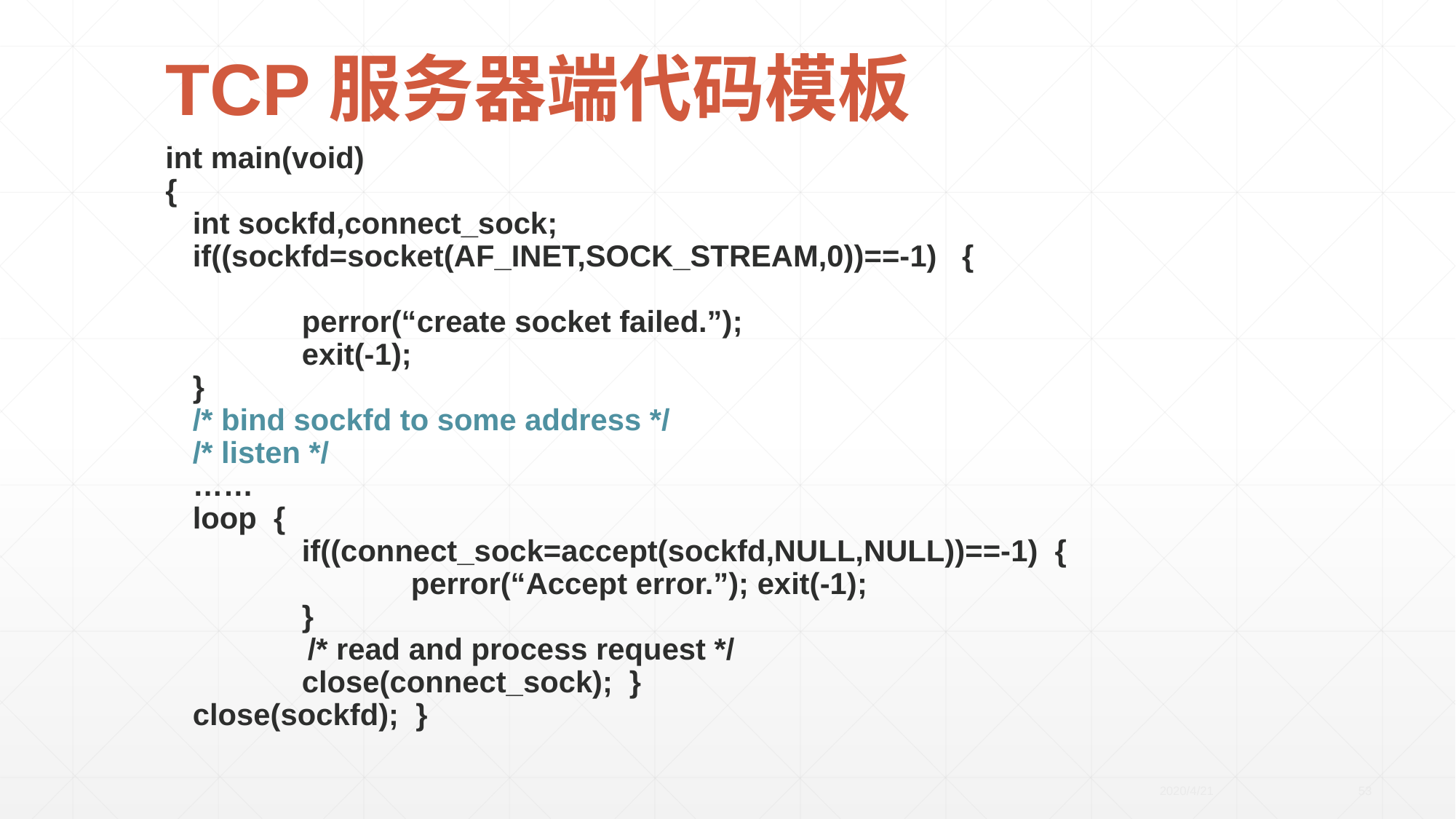

# TCP服务器端代码模板
int main(void)
{
	int sockfd,connect_sock;
	if((sockfd=socket(AF_INET,SOCK_STREAM,0))==-1)   {

		perror(“create socket failed.”);
		exit(-1);
	}
	/* bind sockfd to some address */
	/* listen */
	……
	loop  {
		if((connect_sock=accept(sockfd,NULL,NULL))==-1)  {
			perror(“Accept error.”); exit(-1);
		}
                 /* read and process request */
		close(connect_sock); 	}
	close(sockfd);  }
2020/4/21
53